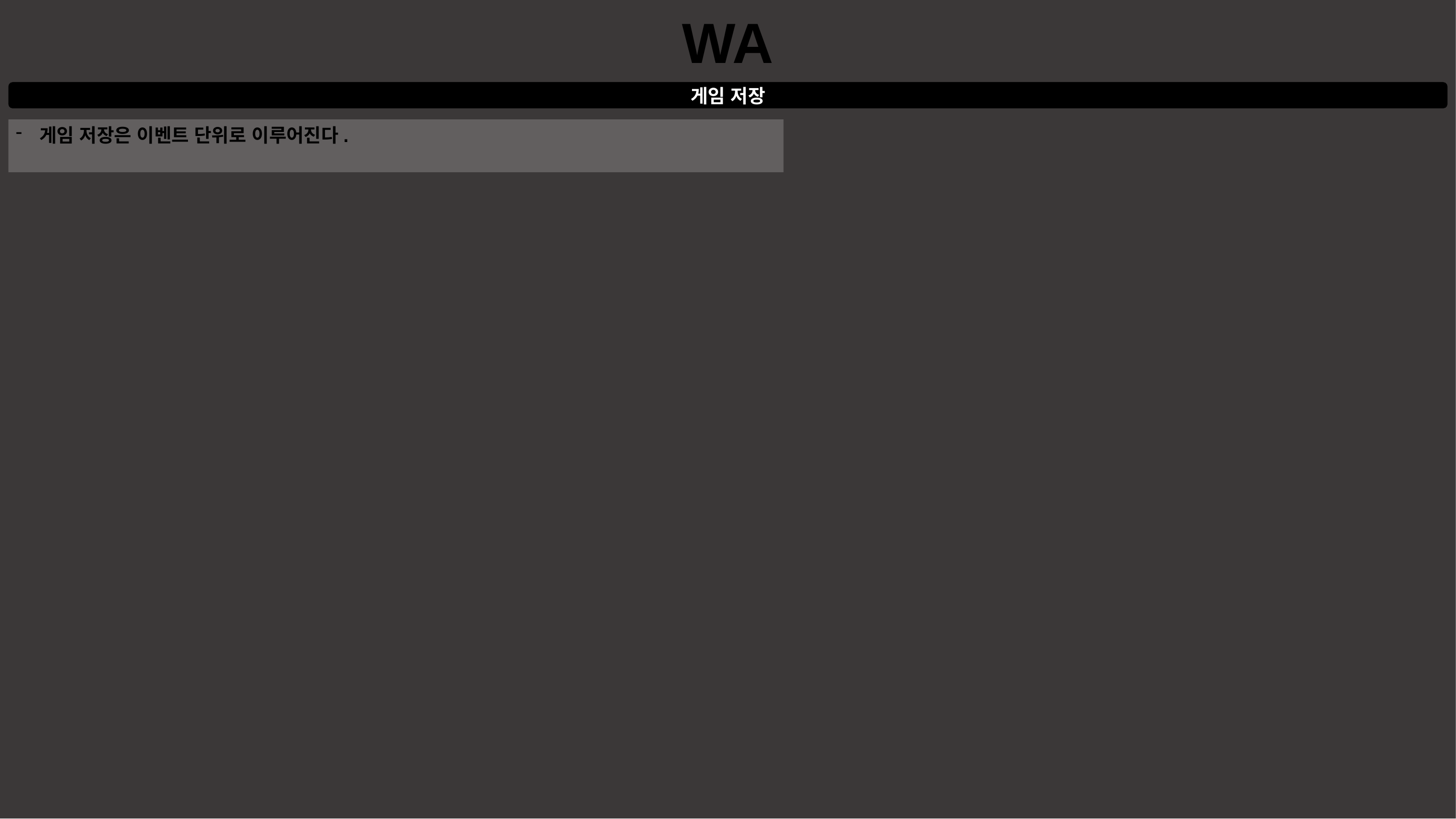

WA
게임 저장
게임 저장은 이벤트 단위로 이루어진다.